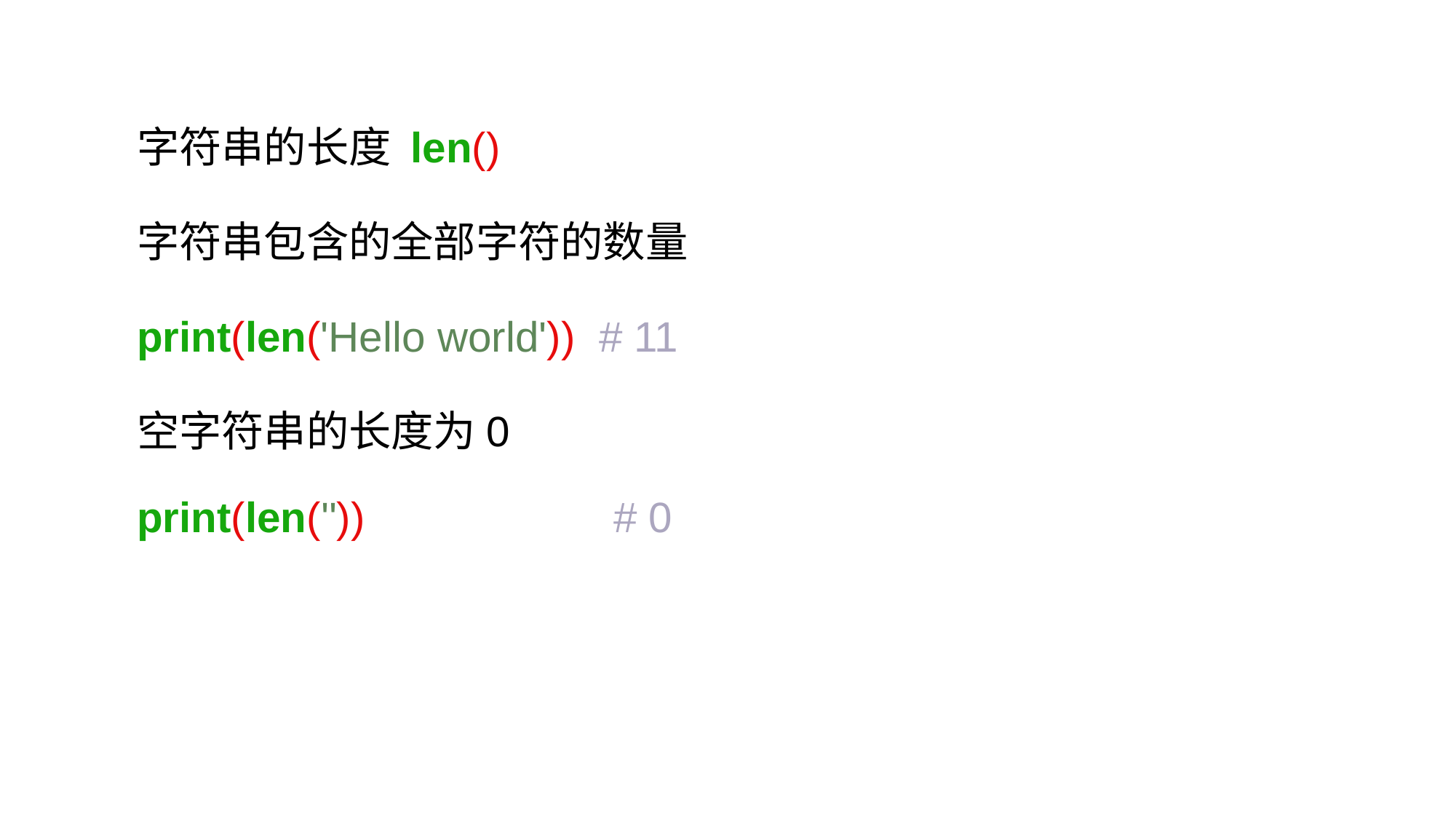

字符串的长度 len()
字符串包含的全部字符的数量
print(len('Hello world'))  # 11
空字符串的长度为0
print(len(''))                     # 0